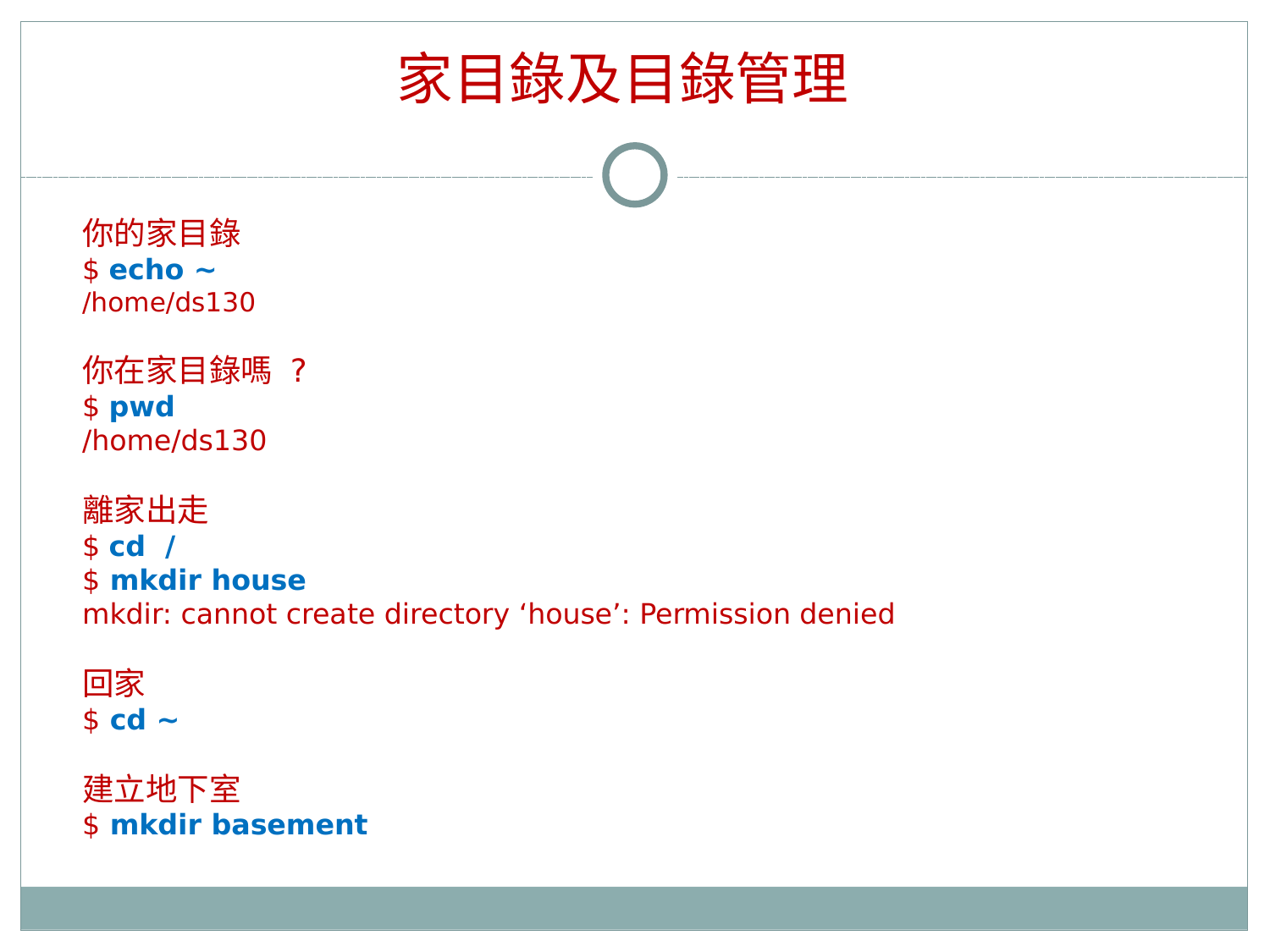

# 家目錄及目錄管理
你的家目錄
$ echo ~
/home/ds130

你在家目錄嗎 ?
$ pwd
/home/ds130

離家出走
$ cd  /
$ mkdir house
mkdir: cannot create directory ‘house’: Permission denied

回家
$ cd ~

建立地下室
$ mkdir basement